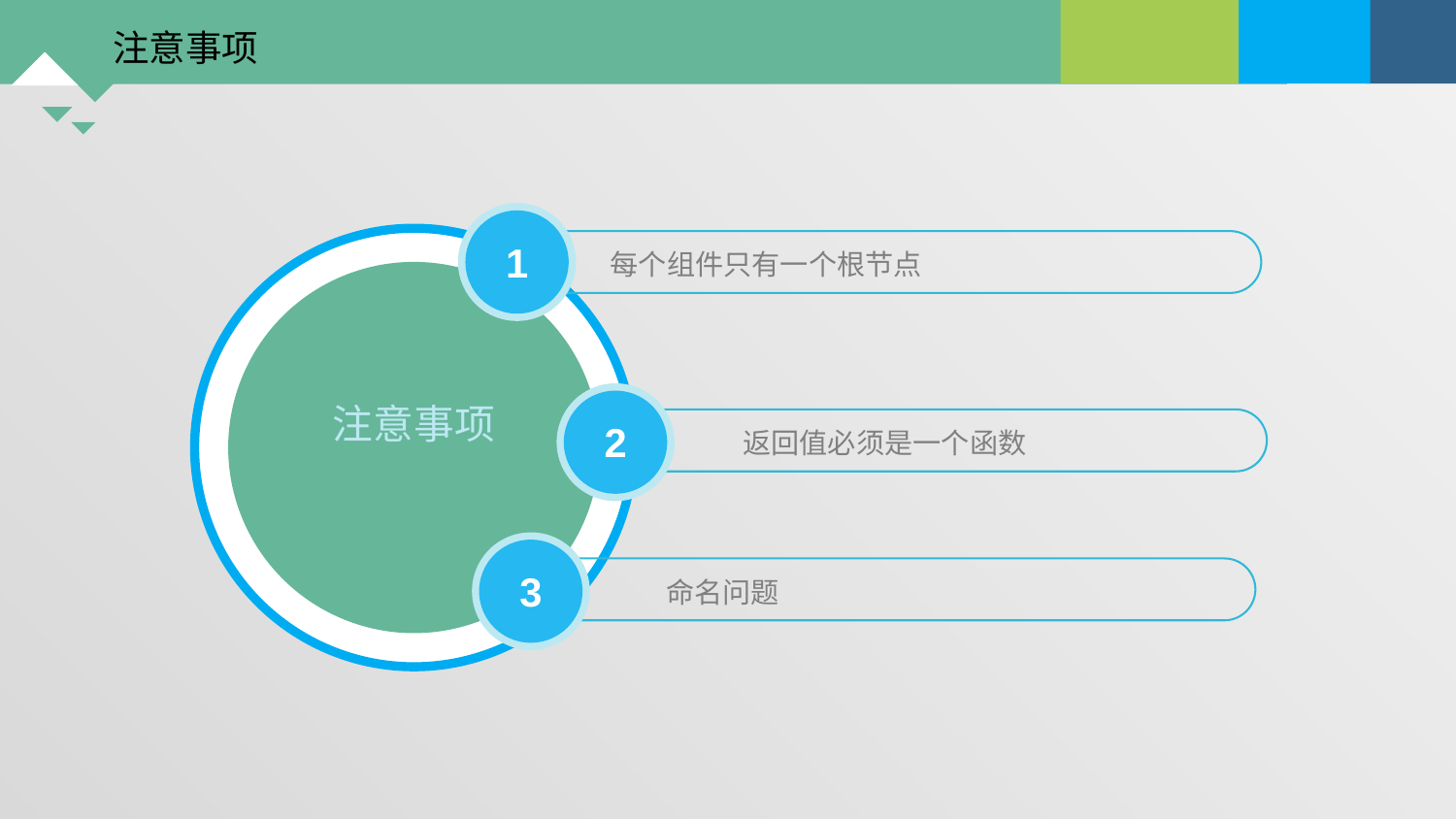

注意事项

1

注意事项

每个组件只有一个根节点

2

返回值必须是一个函数

3

命名问题